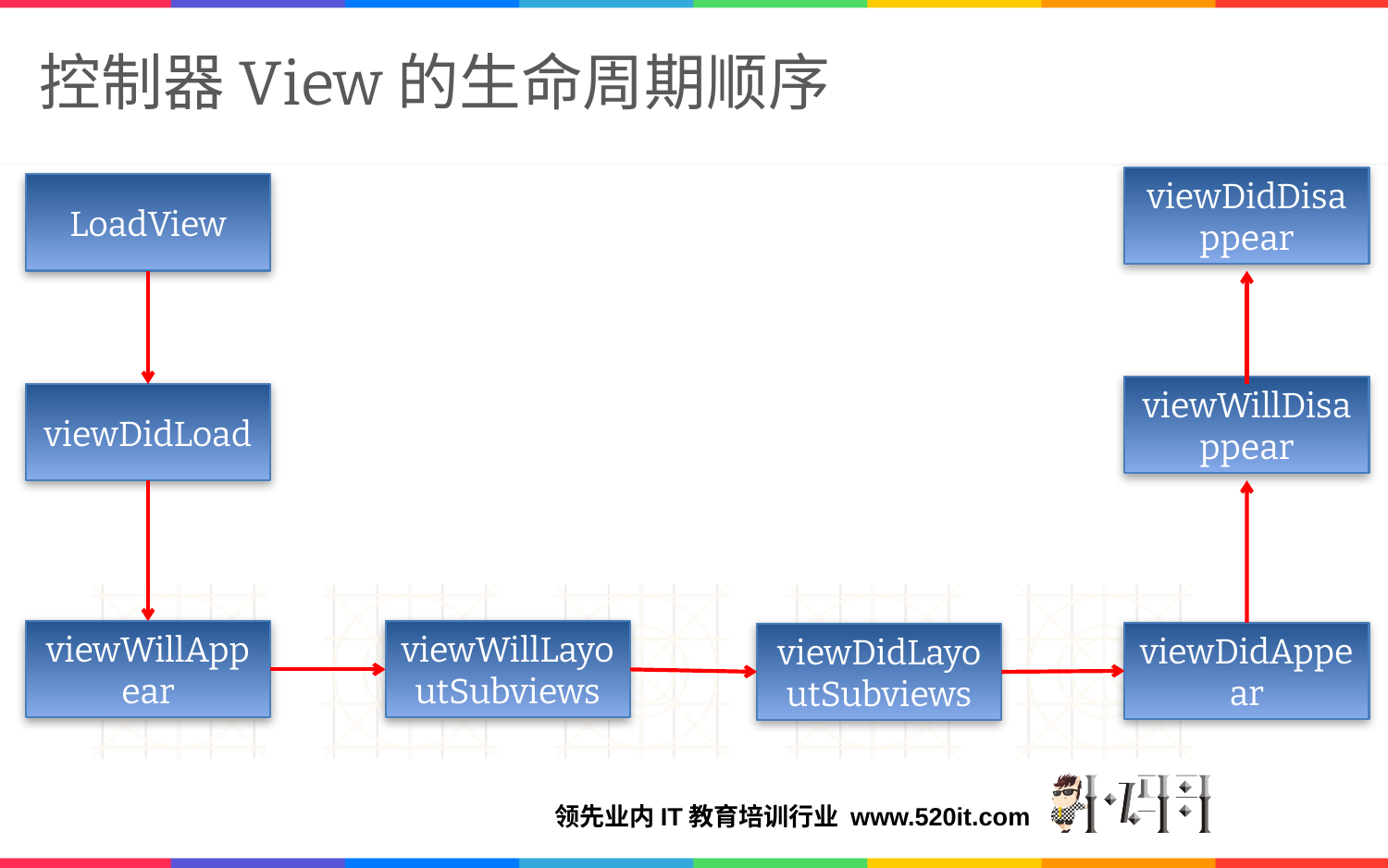

# 控制器View的生命周期顺序
viewDidDisappear
LoadView
viewWillDisappear
viewDidLoad
viewWillAppear
viewWillLayoutSubviews
viewDidAppear
viewDidLayoutSubviews